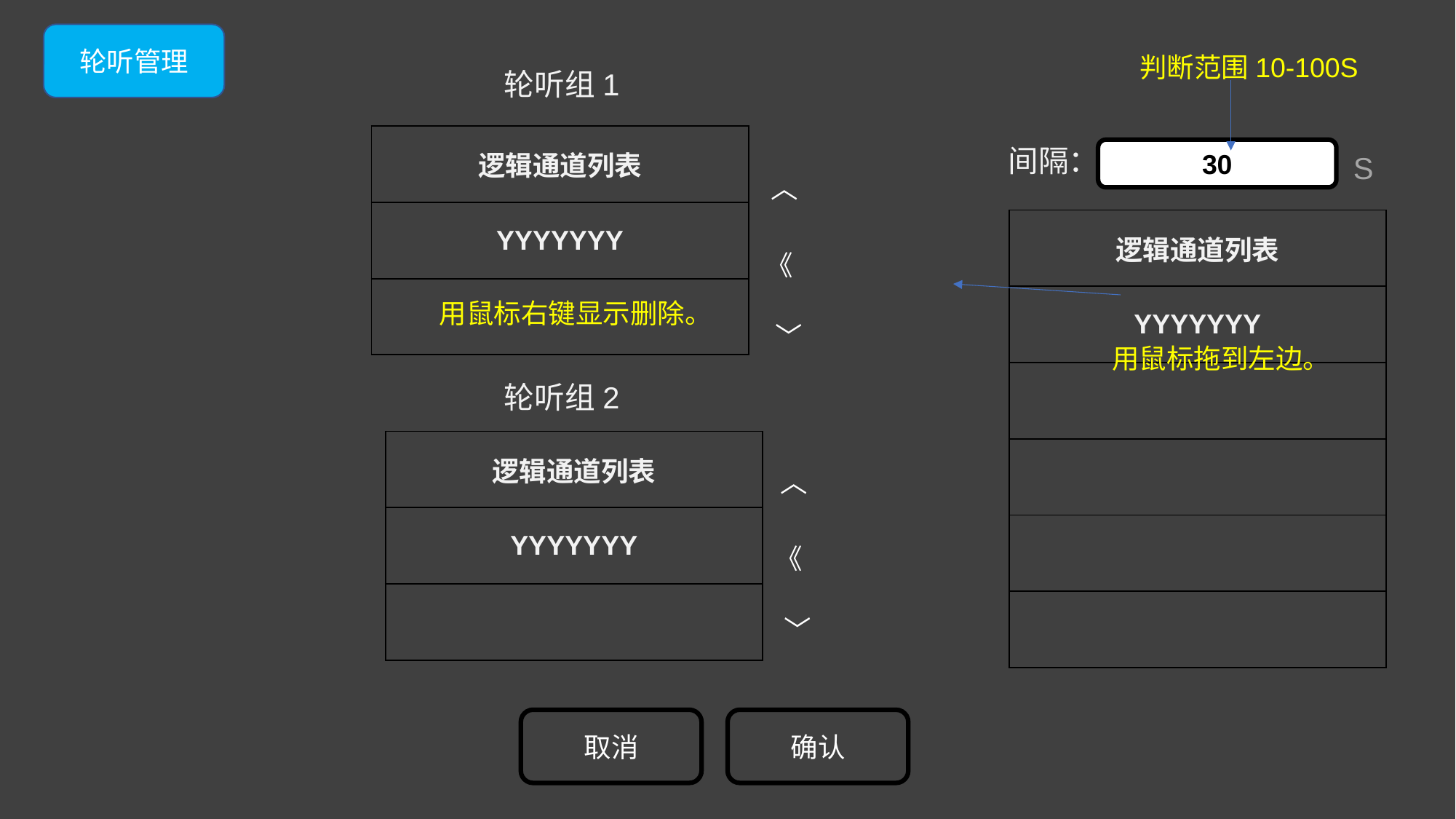

轮听管理
判断范围10-100S
轮听组1
| 逻辑通道列表 |
| --- |
| YYYYYYY |
|  |
间隔：
30
S
︿
| 逻辑通道列表 |
| --- |
| YYYYYYY |
|  |
|  |
|  |
|  |
《
用鼠标右键显示删除。
﹀
用鼠标拖到左边。
轮听组2
| 逻辑通道列表 |
| --- |
| YYYYYYY |
|  |
︿
《
﹀
取消
确认